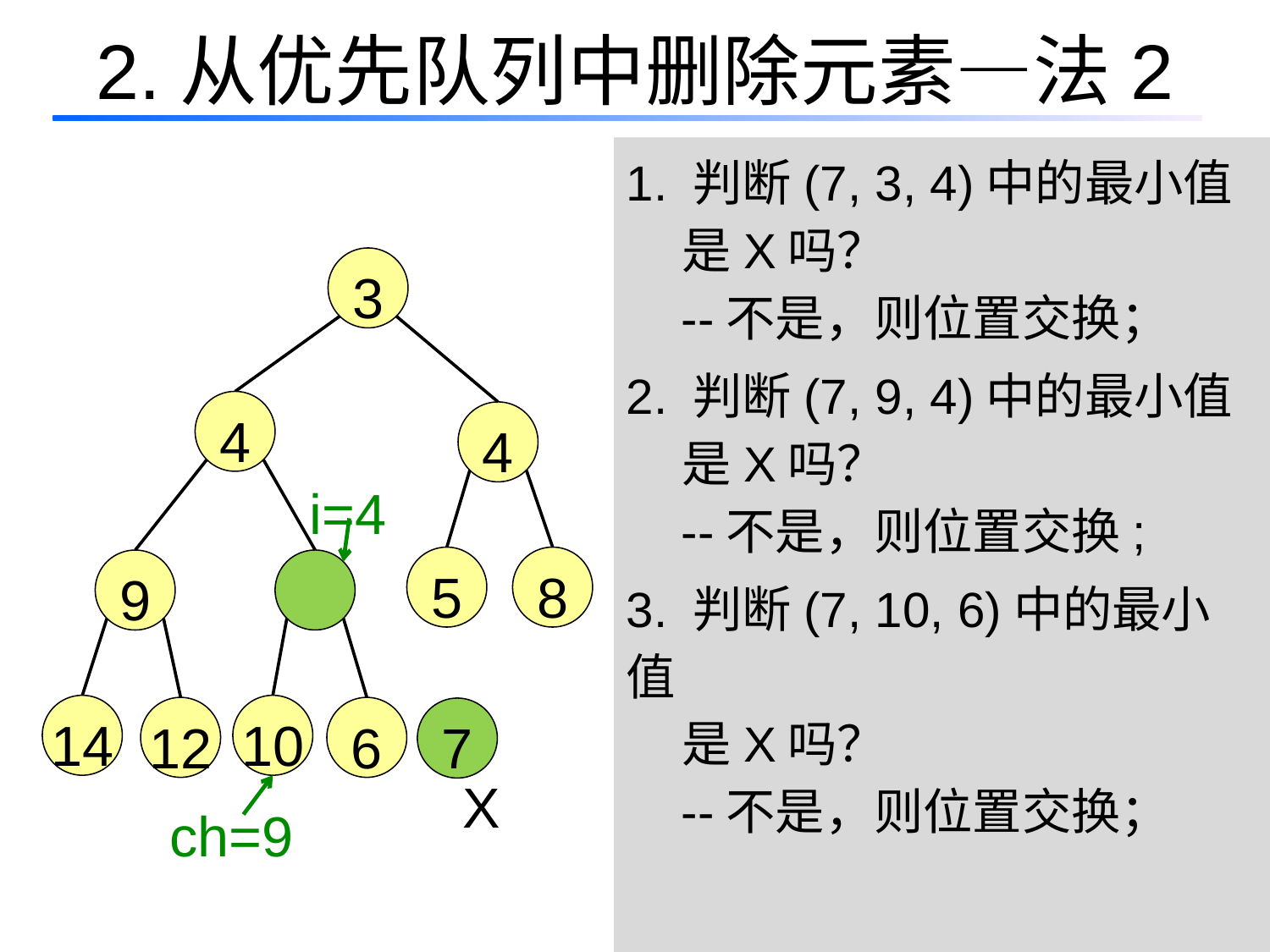

# 2.从优先队列中删除元素—法2

1. 判断(7, 3, 4)中的最小值
    是X吗？
    --不是，则位置交换；
2. 判断(7, 9, 4)中的最小值
    是X吗？
    --不是，则位置交换;
3. 判断(7, 10, 6)中的最小值
    是X吗？
    --不是，则位置交换；

3
4
4
i=4
5
8

9
14
10
12
6
7
X
ch=9